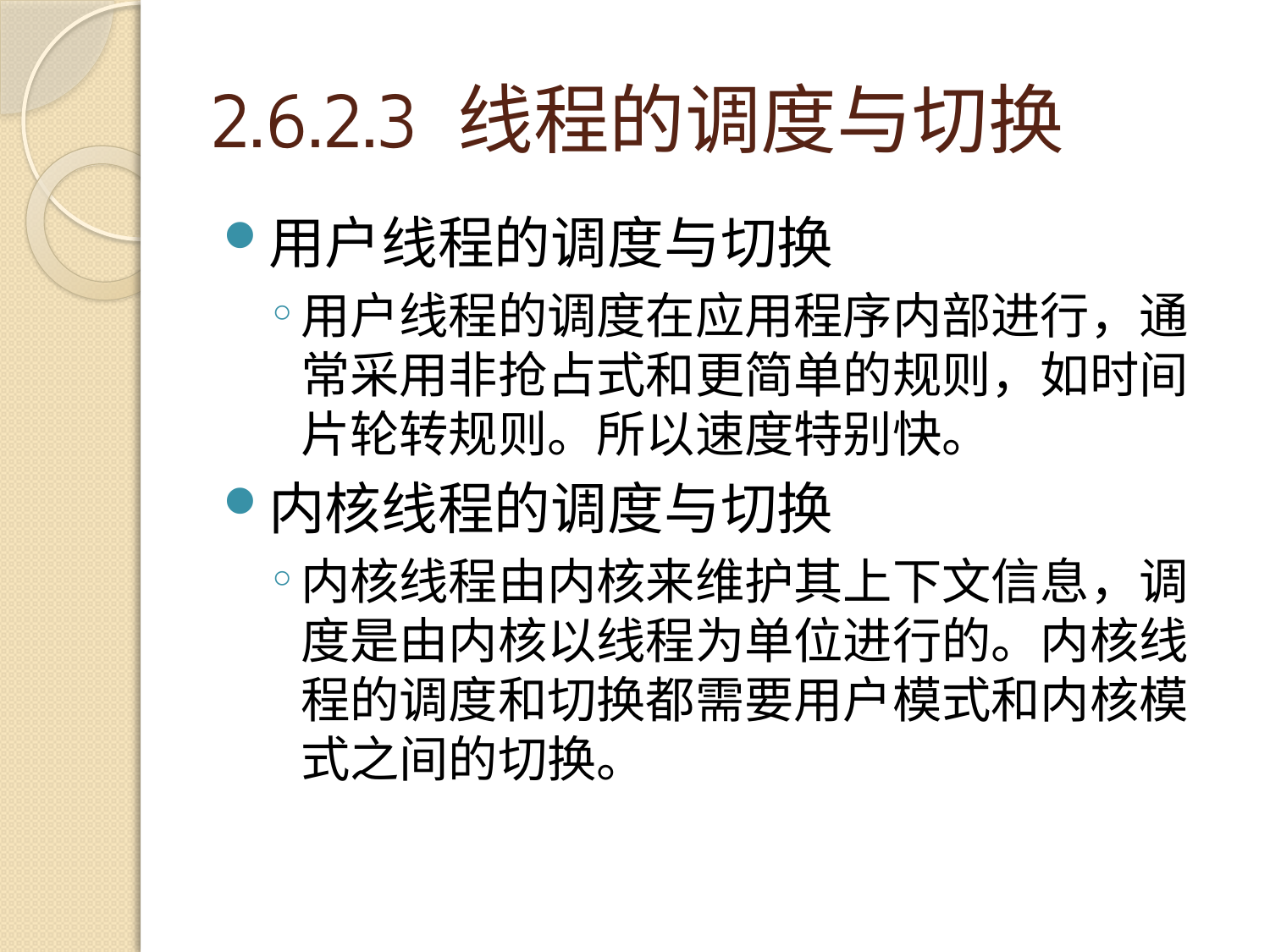

# 2.6.2.3 线程的调度与切换
用户线程的调度与切换
用户线程的调度在应用程序内部进行，通常采用非抢占式和更简单的规则，如时间片轮转规则。所以速度特别快。
内核线程的调度与切换
内核线程由内核来维护其上下文信息，调度是由内核以线程为单位进行的。内核线程的调度和切换都需要用户模式和内核模式之间的切换。